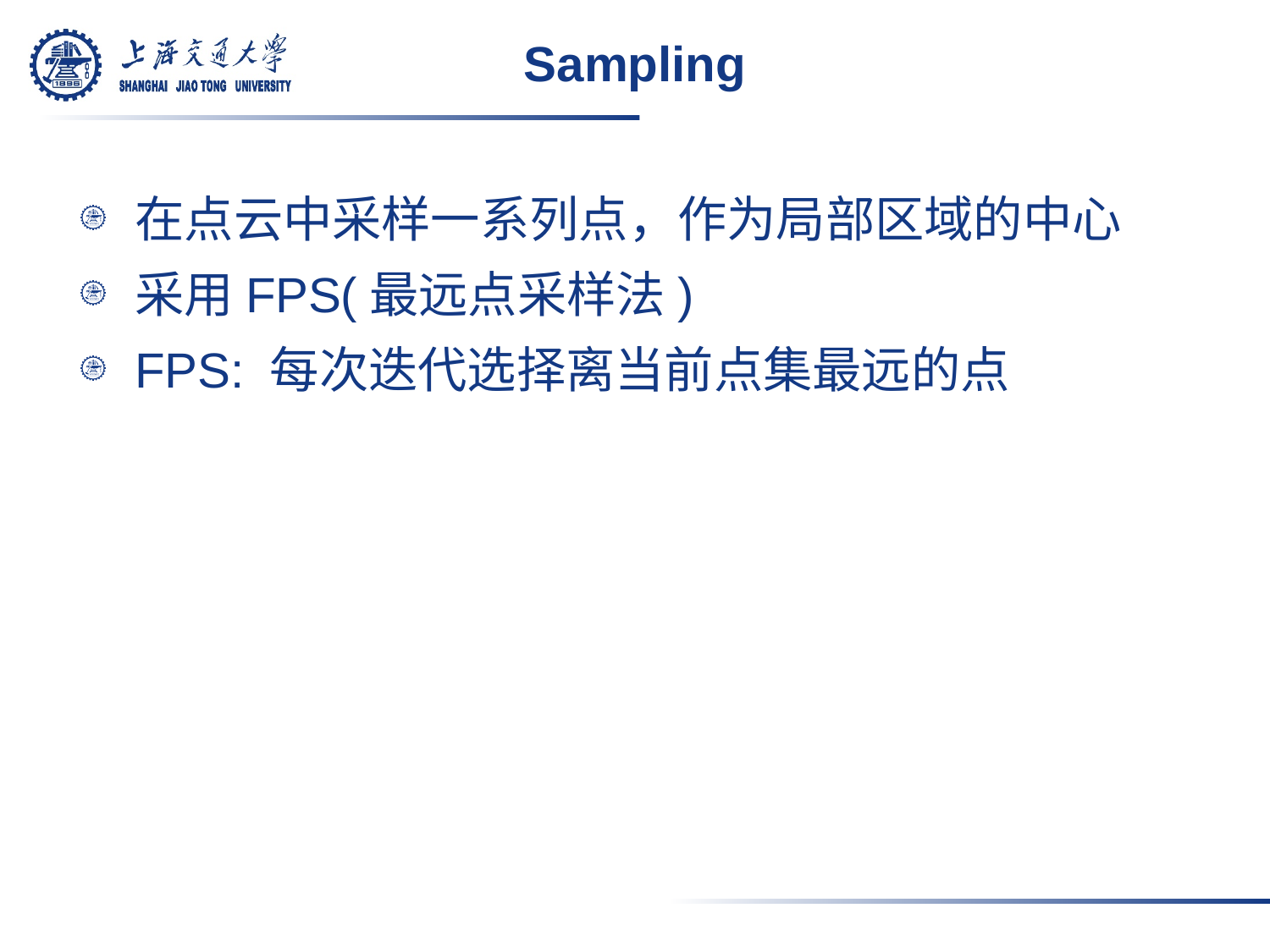

# Sampling
在点云中采样一系列点，作为局部区域的中心
采用FPS(最远点采样法)
FPS: 每次迭代选择离当前点集最远的点